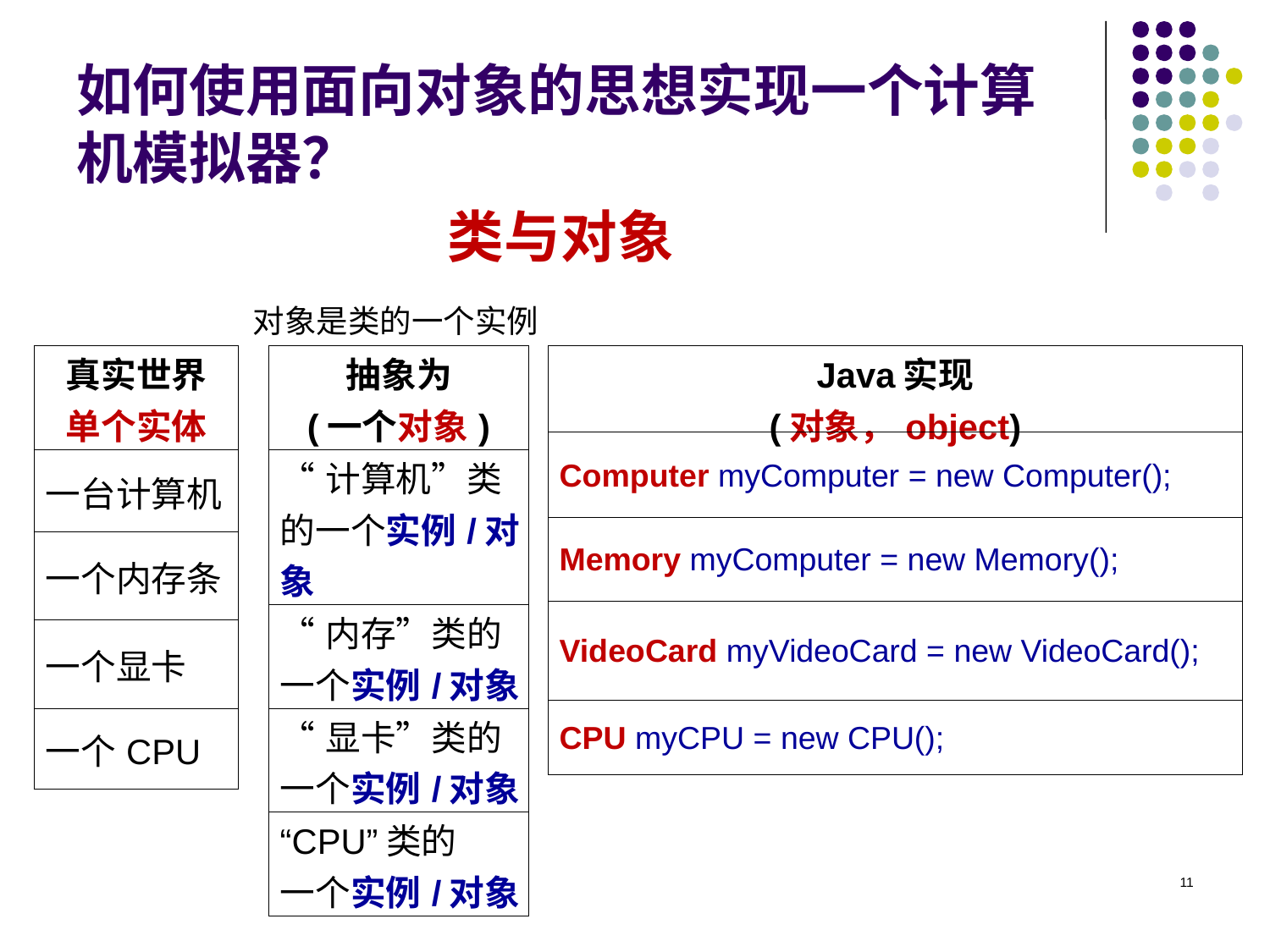

# 如何使用面向对象的思想实现一个计算机模拟器？
类与对象
对象是类的一个实例
| 真实世界 单个实体 |
| --- |
| 一台计算机 |
| 一个内存条 |
| 一个显卡 |
| 一个CPU |
| 抽象为 (一个对象) |
| --- |
| “计算机”类的一个实例/对象 |
| “内存”类的 一个实例/对象 |
| “显卡”类的 一个实例/对象 |
| “CPU”类的 一个实例/对象 |
| Java实现 (对象，object) |
| --- |
| Computer myComputer = new Computer(); |
| Memory myComputer = new Memory(); |
| VideoCard myVideoCard = new VideoCard(); |
| CPU myCPU = new CPU(); |
11